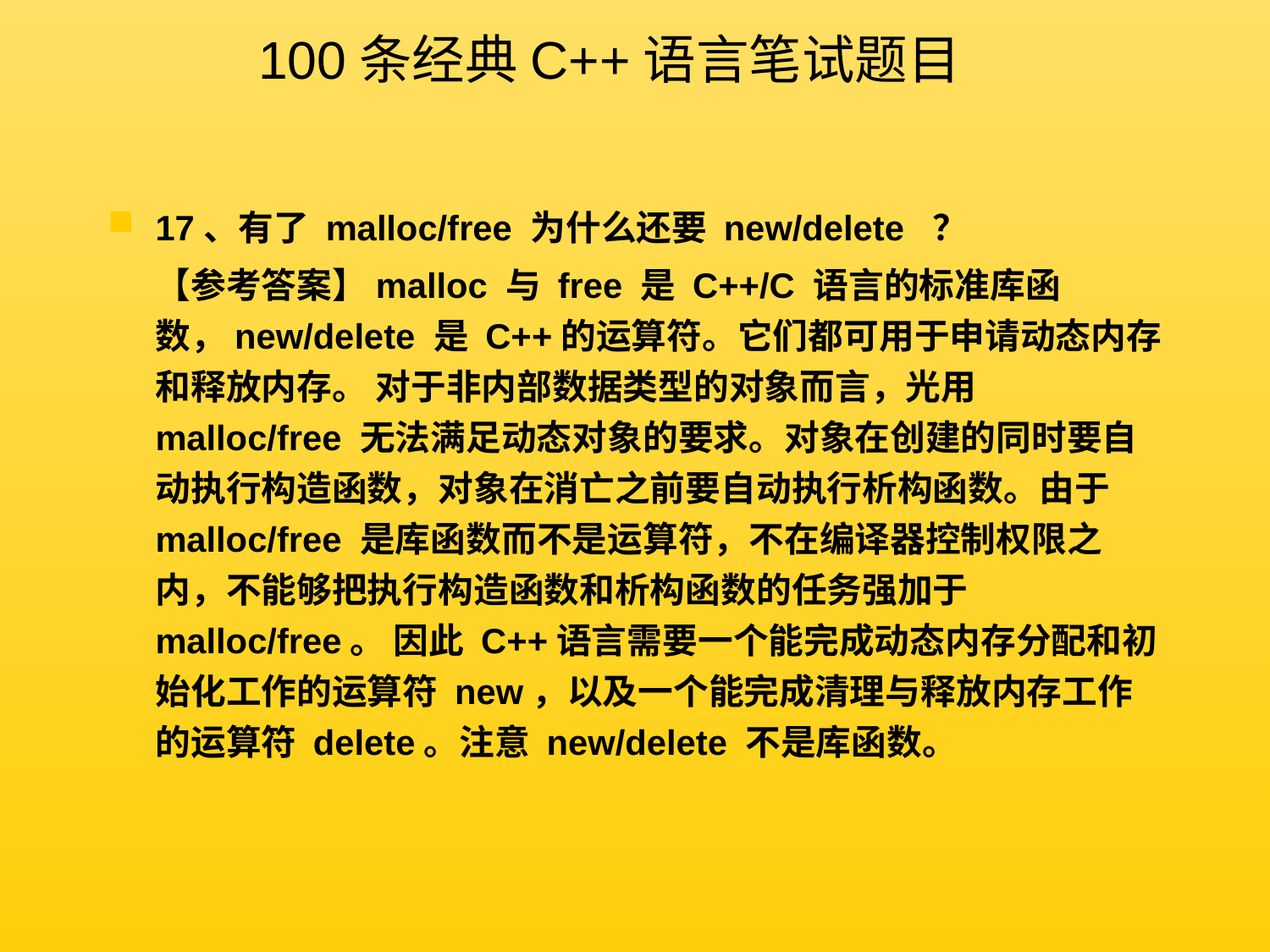

100条经典C++语言笔试题目
17、有了 malloc/free 为什么还要 new/delete  ？
	【参考答案】malloc 与 free 是 C++/C 语言的标准库函数，new/delete 是 C++的运算符。它们都可用于申请动态内存和释放内存。 对于非内部数据类型的对象而言，光用 malloc/free 无法满足动态对象的要求。对象在创建的同时要自动执行构造函数，对象在消亡之前要自动执行析构函数。由于malloc/free 是库函数而不是运算符，不在编译器控制权限之内，不能够把执行构造函数和析构函数的任务强加于 malloc/free。 因此 C++语言需要一个能完成动态内存分配和初始化工作的运算符 new，以及一个能完成清理与释放内存工作的运算符 delete。注意 new/delete 不是库函数。